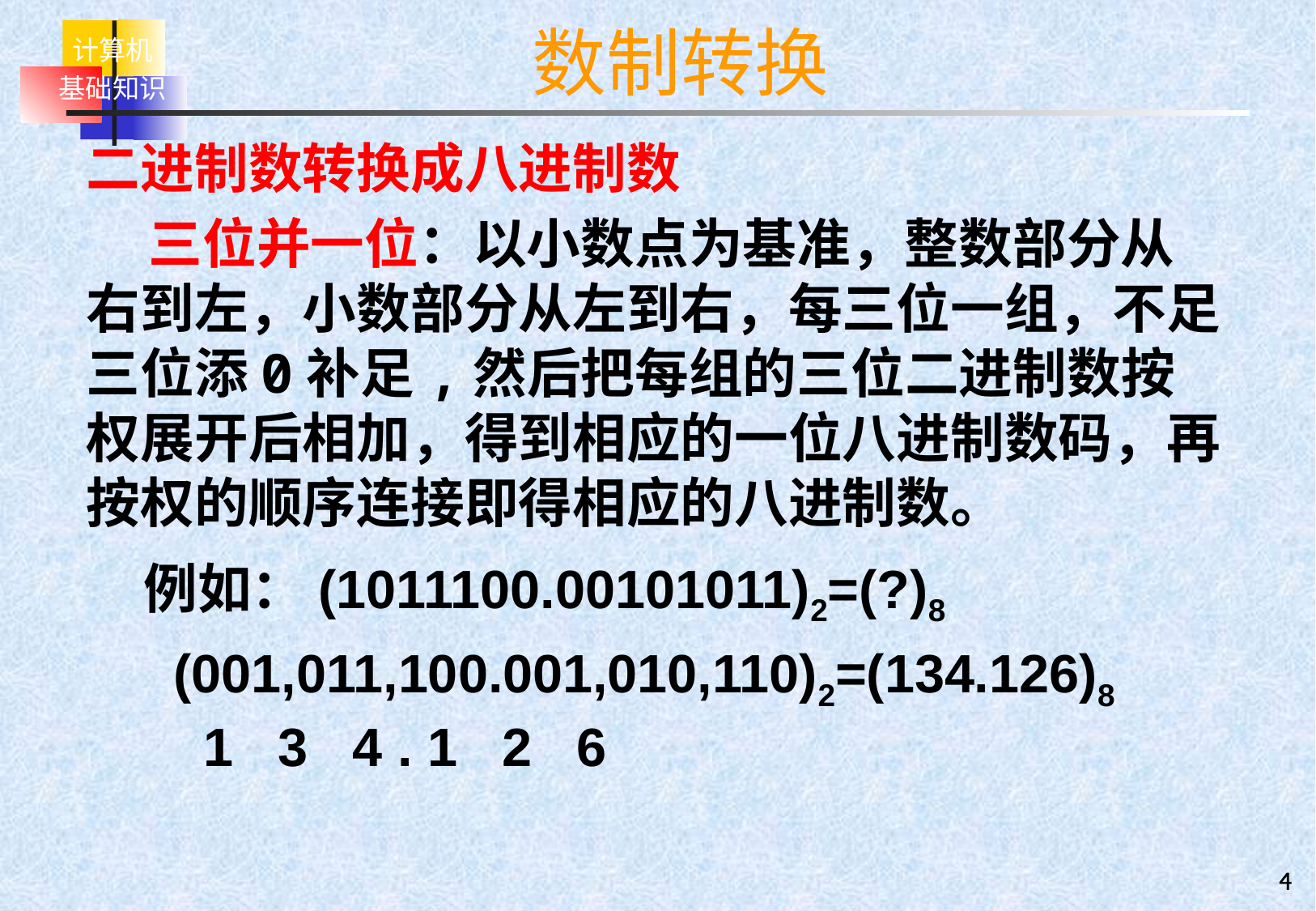

# 数制转换
二进制数转换成八进制数
    三位并一位：以小数点为基准，整数部分从右到左，小数部分从左到右，每三位一组，不足三位添0补足,然后把每组的三位二进制数按权展开后相加，得到相应的一位八进制数码，再按权的顺序连接即得相应的八进制数。
例如：(1011100.00101011)2=(?)8
  (001,011,100.001,010,110)2=(134.126)8
    1   3   4 . 1   2   6
4